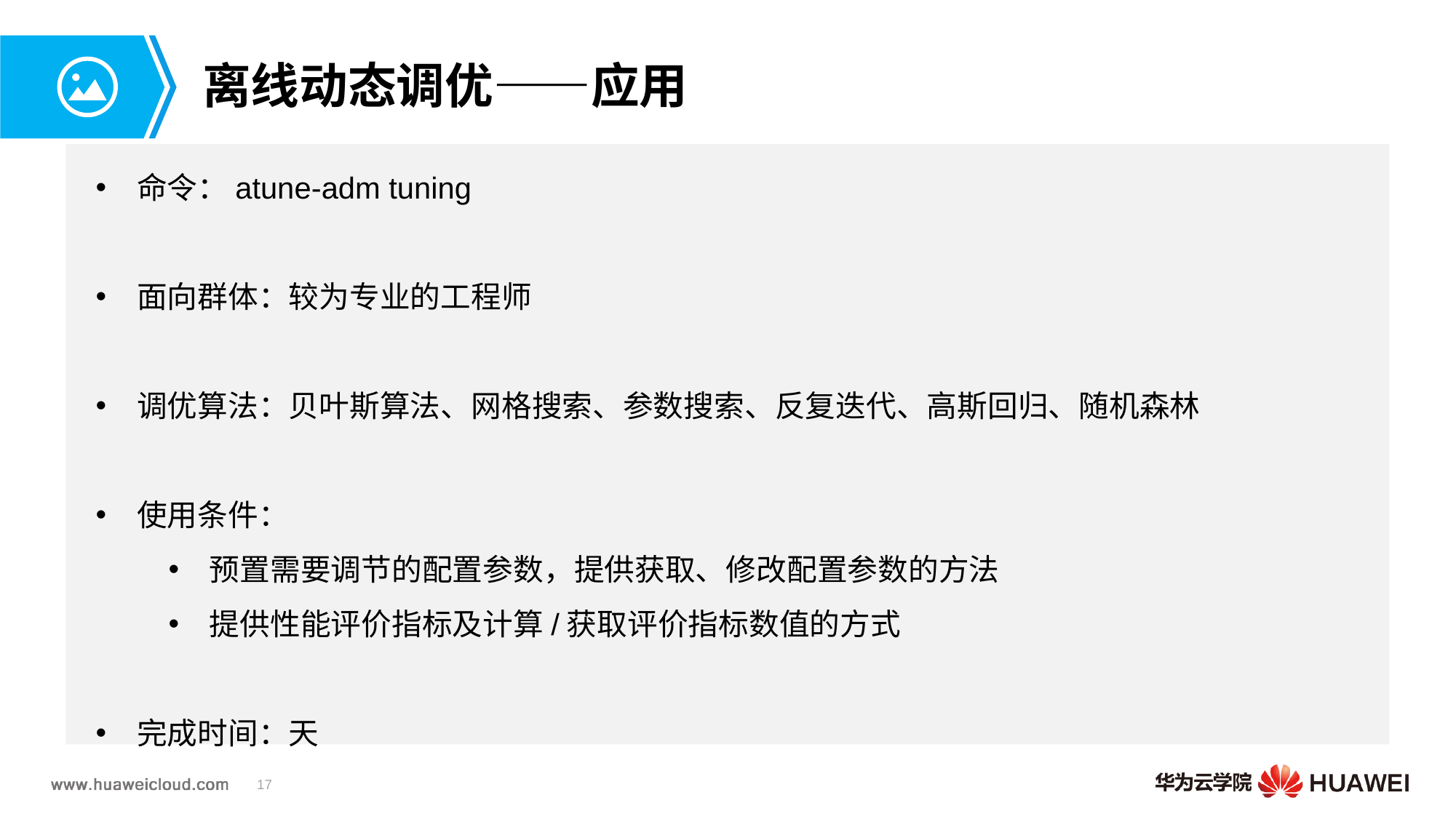

# 离线动态调优——应用

命令：atune-adm tuning

面向群体：较为专业的工程师

调优算法：贝叶斯算法、网格搜索、参数搜索、反复迭代、高斯回归、随机森林

使用条件：
预置需要调节的配置参数，提供获取、修改配置参数的方法
提供性能评价指标及计算/获取评价指标数值的方式

完成时间：天